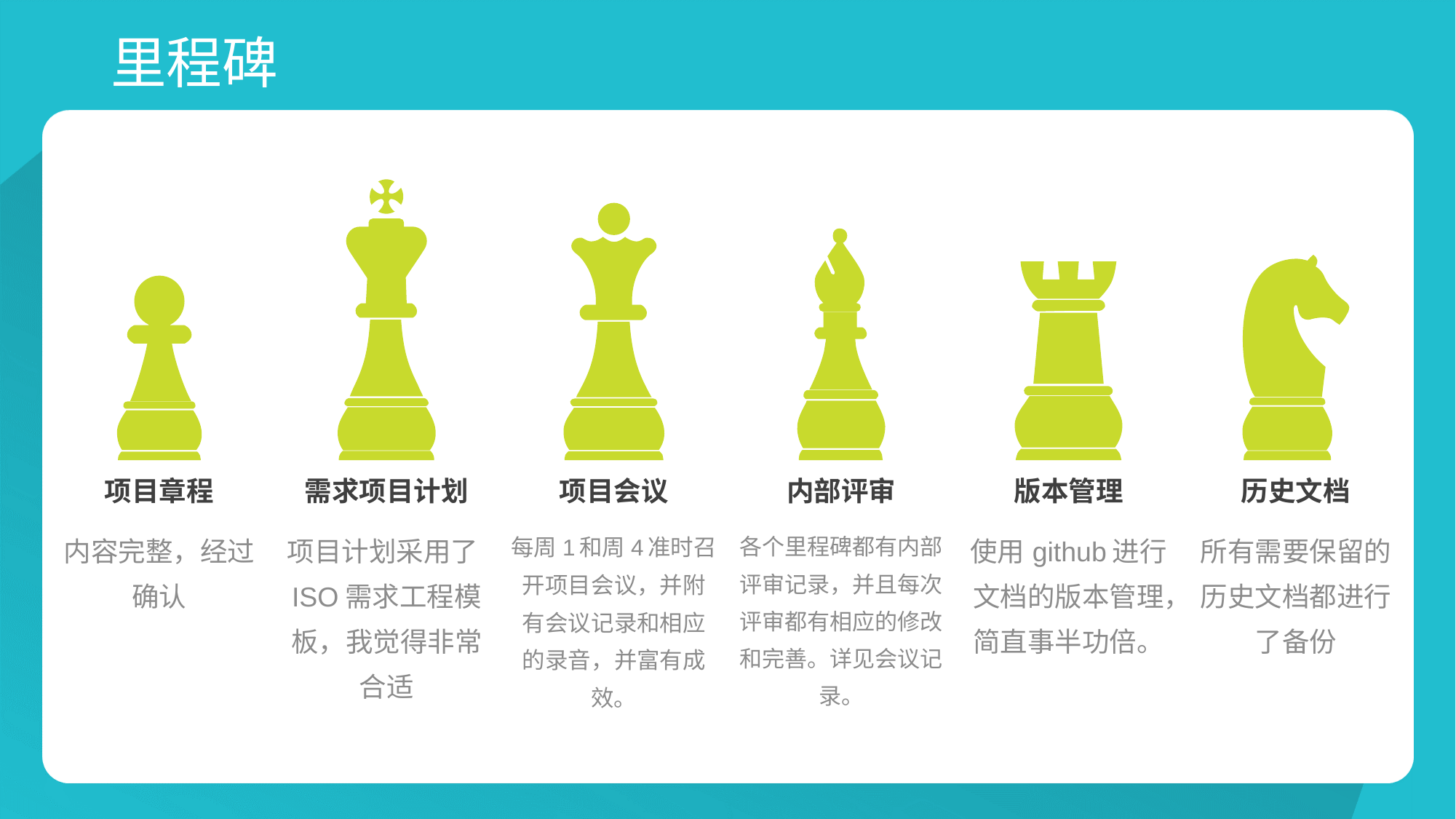

里程碑

项目章程
需求项目计划
项目会议
内部评审
版本管理
历史文档
内容完整，经过确认
项目计划采用了ISO需求工程模板，我觉得非常合适
每周1和周4准时召开项目会议，并附有会议记录和相应的录音，并富有成效。
各个里程碑都有内部评审记录，并且每次评审都有相应的修改和完善。详见会议记录。
使用github进行文档的版本管理，简直事半功倍。
所有需要保留的历史文档都进行了备份